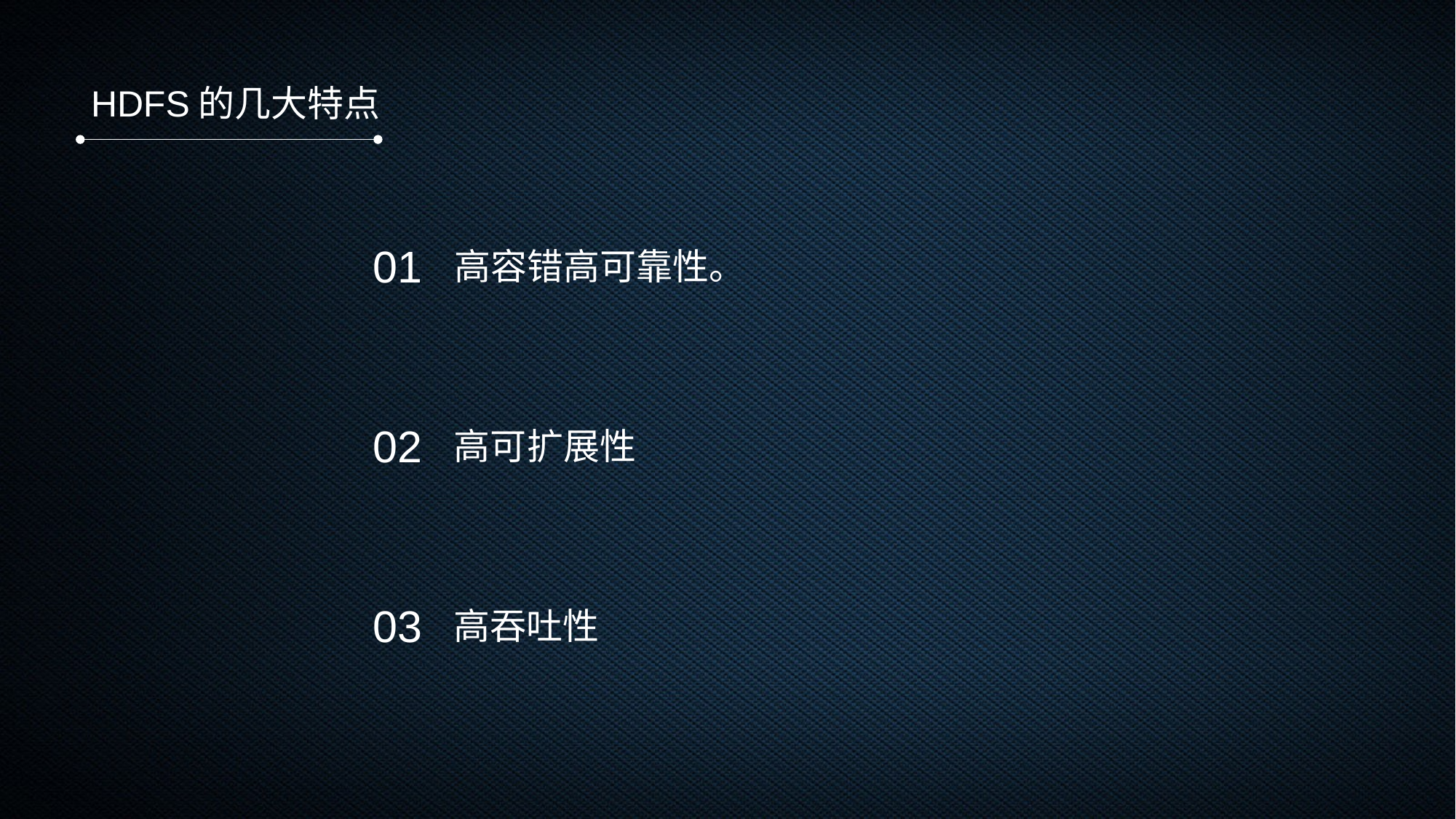

HDFS的几大特点
01
高容错高可靠性。
02
高可扩展性
03
高吞吐性